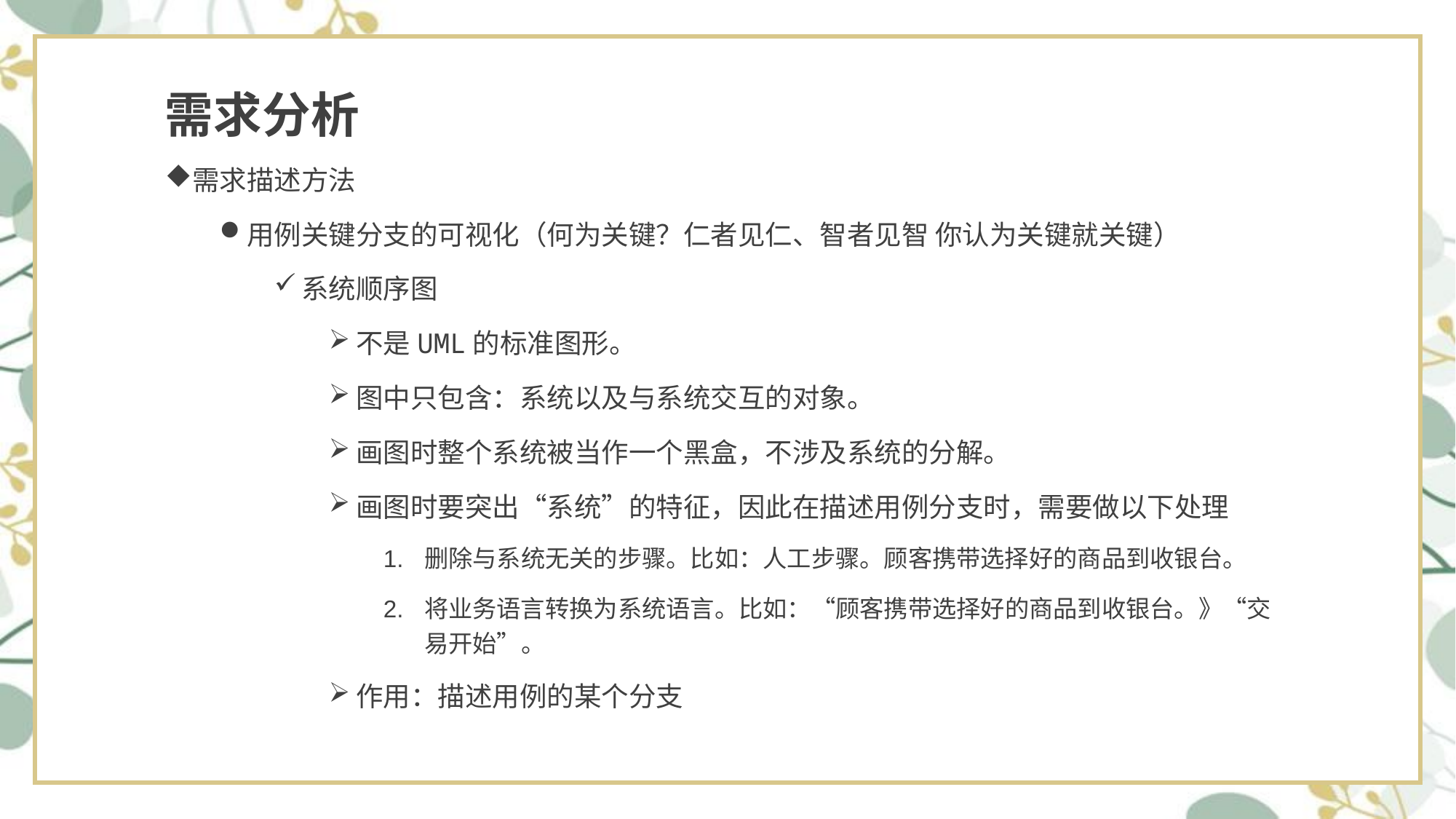

# 需求分析
需求描述方法
用例关键分支的可视化（何为关键？仁者见仁、智者见智 你认为关键就关键）
系统顺序图
不是UML的标准图形。
图中只包含：系统以及与系统交互的对象。
画图时整个系统被当作一个黑盒，不涉及系统的分解。
画图时要突出“系统”的特征，因此在描述用例分支时，需要做以下处理
删除与系统无关的步骤。比如：人工步骤。顾客携带选择好的商品到收银台。
将业务语言转换为系统语言。比如：“顾客携带选择好的商品到收银台。》“交易开始”。
作用：描述用例的某个分支